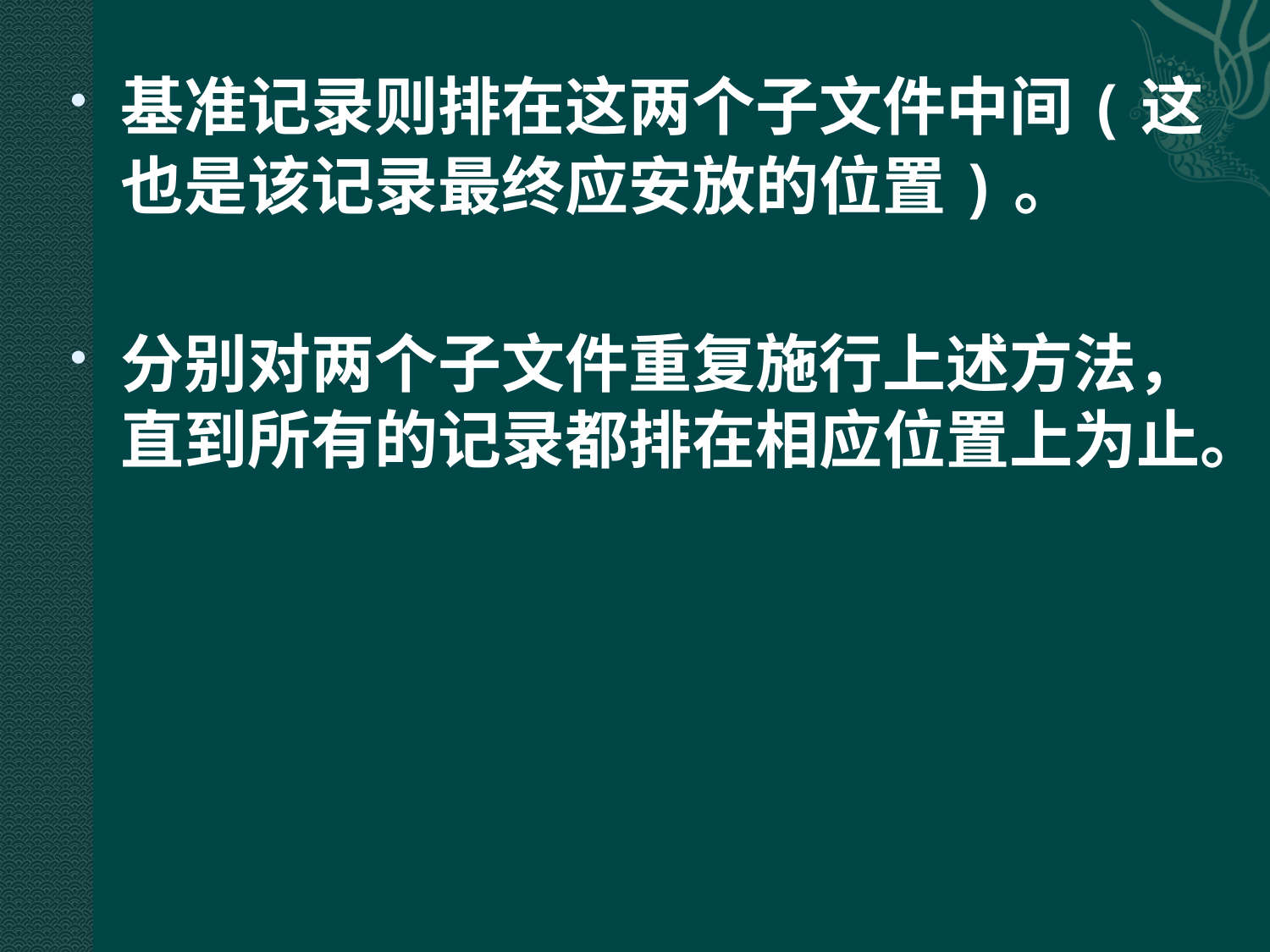

基准记录则排在这两个子文件中间(这也是该记录最终应安放的位置)。

分别对两个子文件重复施行上述方法，直到所有的记录都排在相应位置上为止。